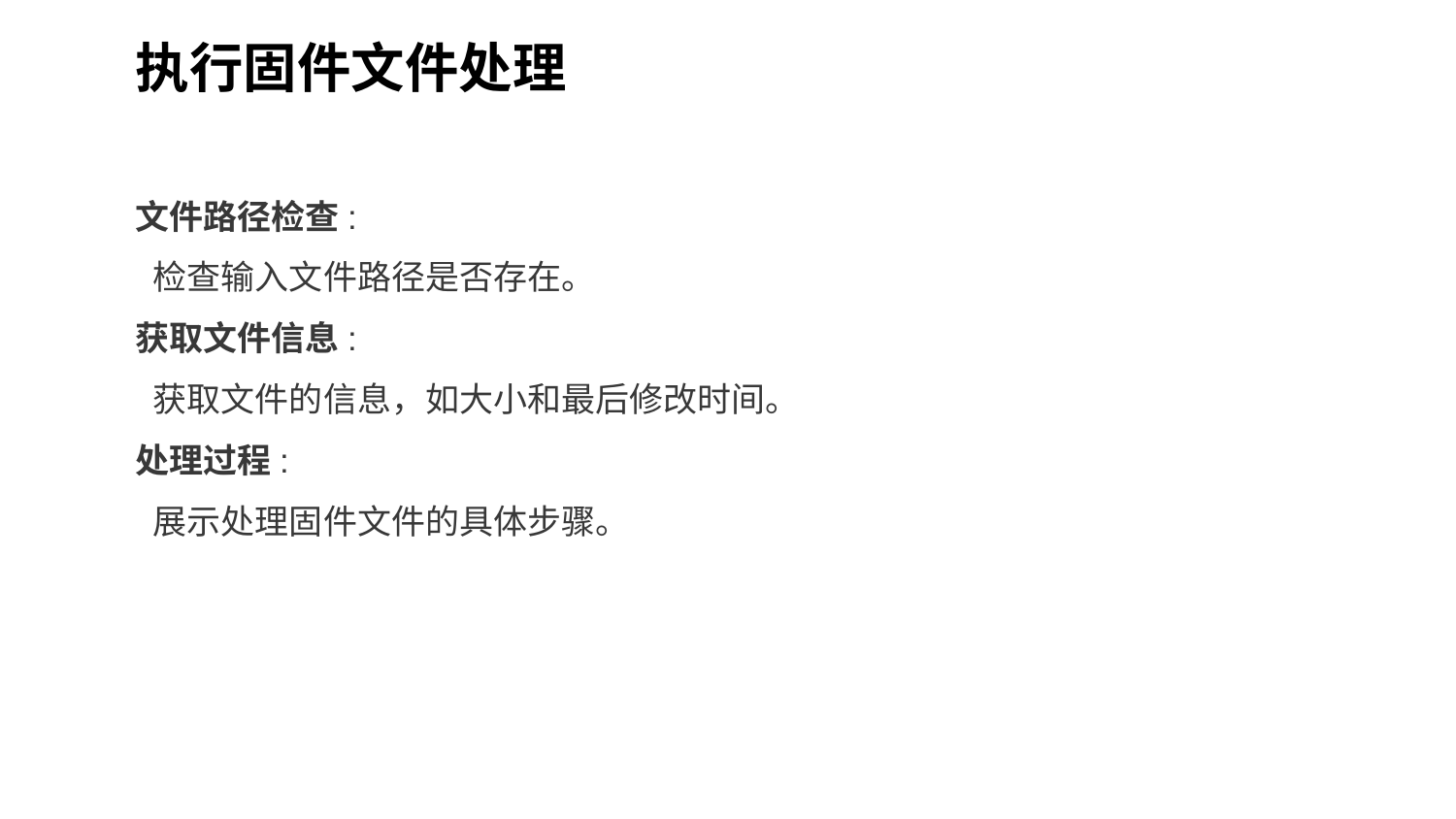

执行固件文件处理
文件路径检查:
 检查输入文件路径是否存在。
获取文件信息:
 获取文件的信息，如大小和最后修改时间。
处理过程:
 展示处理固件文件的具体步骤。